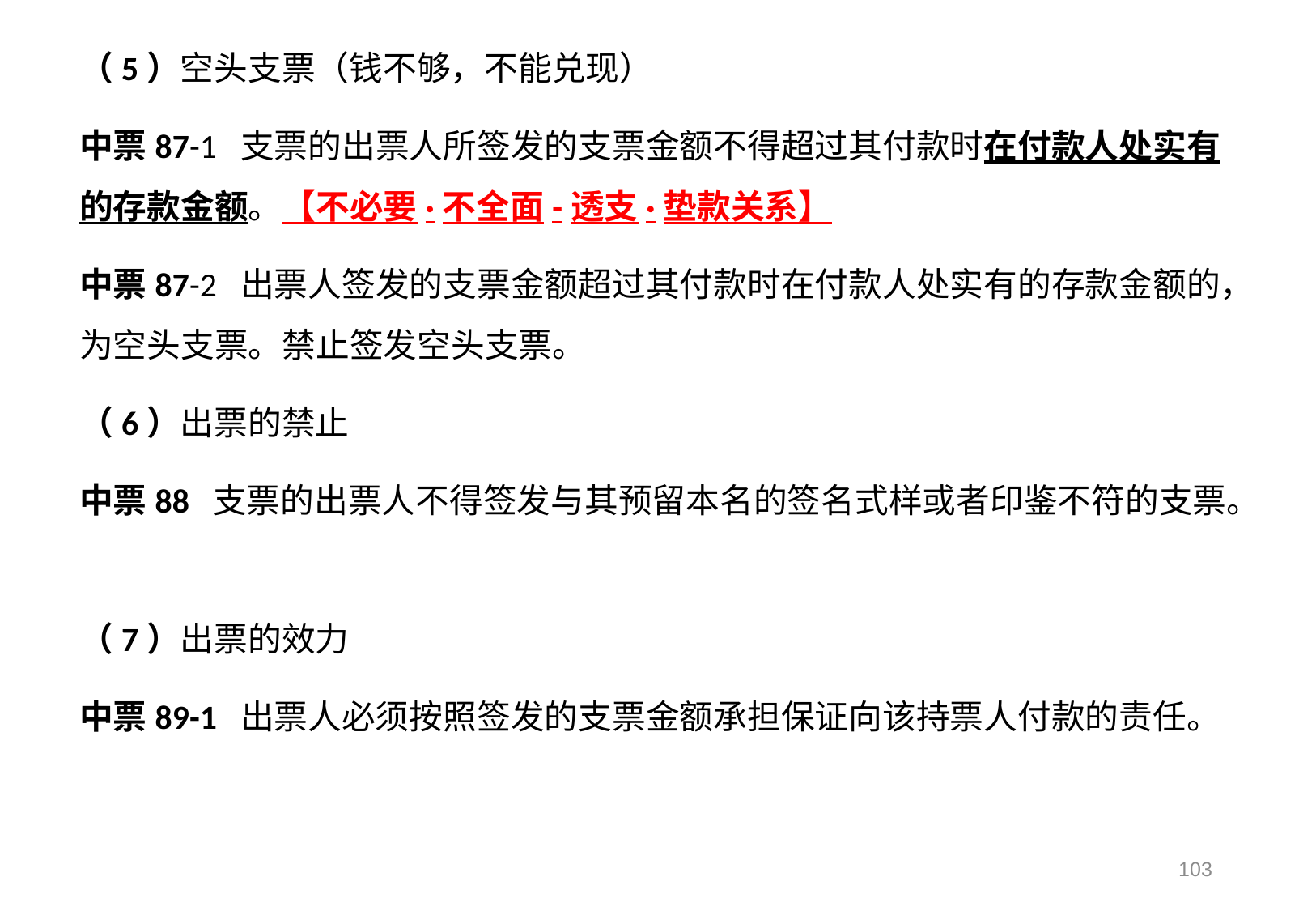

（5）空头支票（钱不够，不能兑现）
中票87-1  支票的出票人所签发的支票金额不得超过其付款时在付款人处实有的存款金额。【不必要·不全面-透支·垫款关系】
中票87-2  出票人签发的支票金额超过其付款时在付款人处实有的存款金额的，为空头支票。禁止签发空头支票。
（6）出票的禁止
中票88  支票的出票人不得签发与其预留本名的签名式样或者印鉴不符的支票。
（7）出票的效力
中票89-1  出票人必须按照签发的支票金额承担保证向该持票人付款的责任。
103